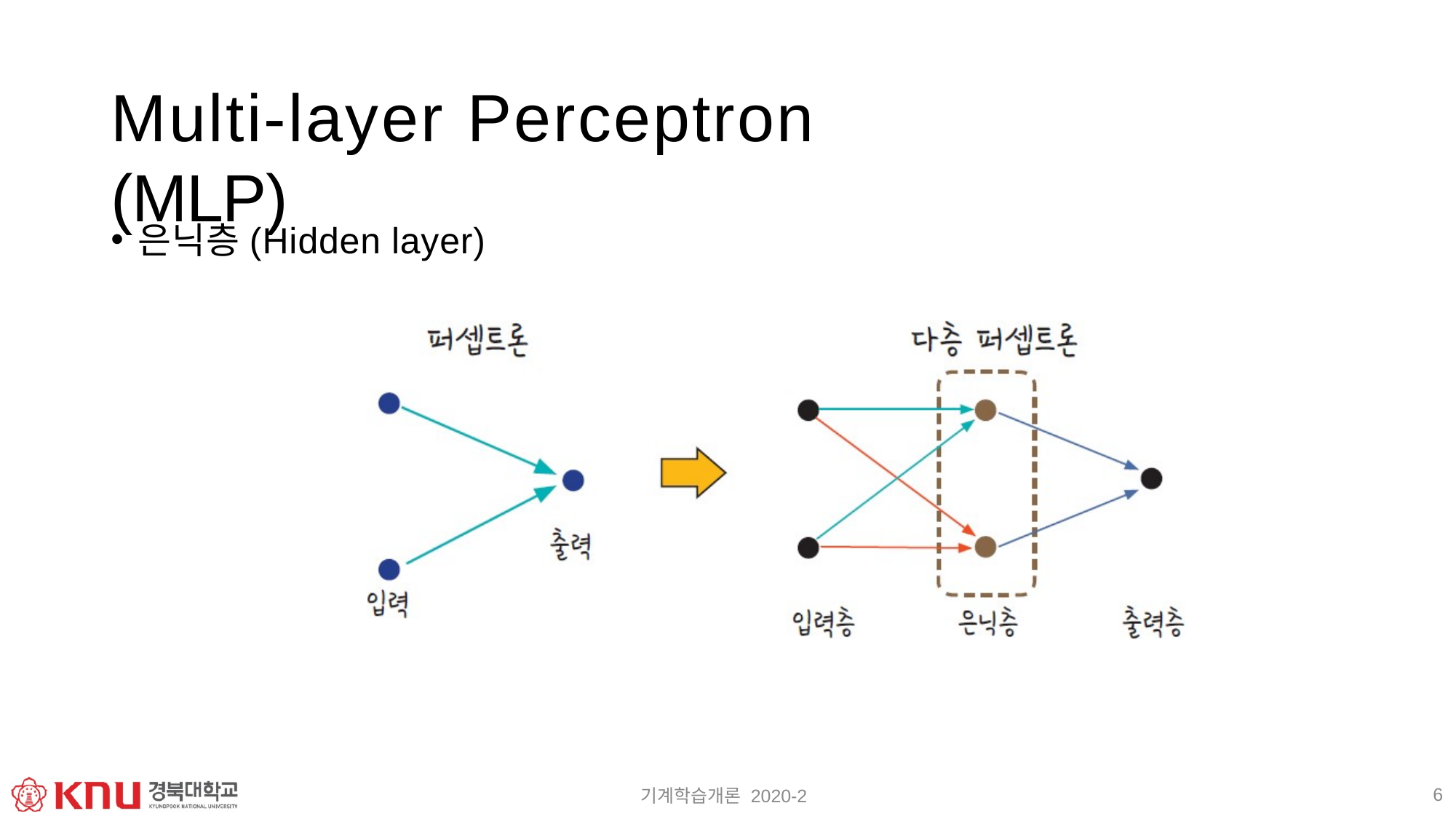

# Multi-layer Perceptron (MLP)
은닉층(Hidden layer)

6
기계학습개론 2020-2